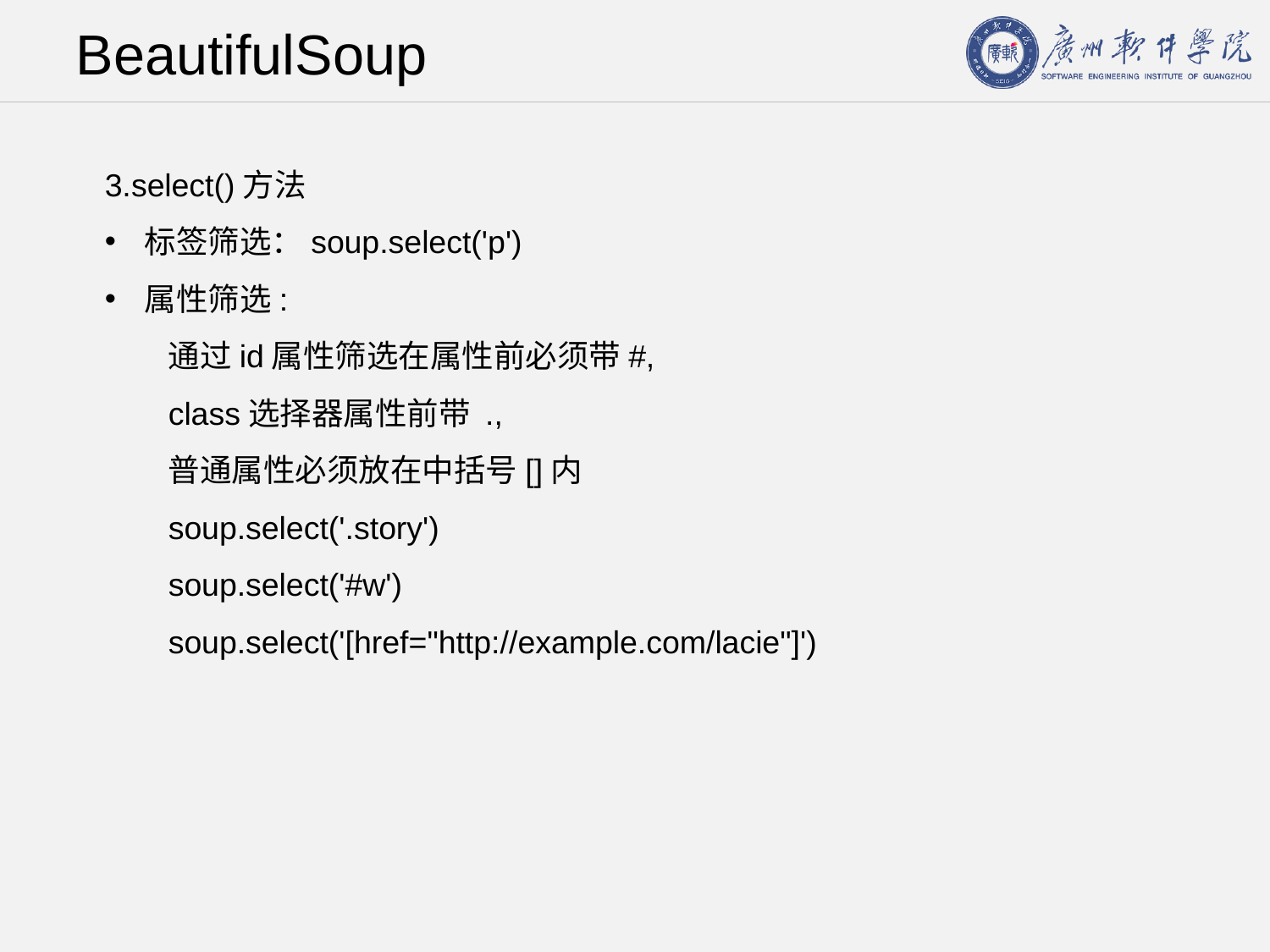

# BeautifulSoup
3.select()方法
标签筛选：soup.select('p')
属性筛选:
通过id属性筛选在属性前必须带#,
class选择器属性前带 .,
普通属性必须放在中括号[]内
soup.select('.story')
soup.select('#w')
soup.select('[href="http://example.com/lacie"]')